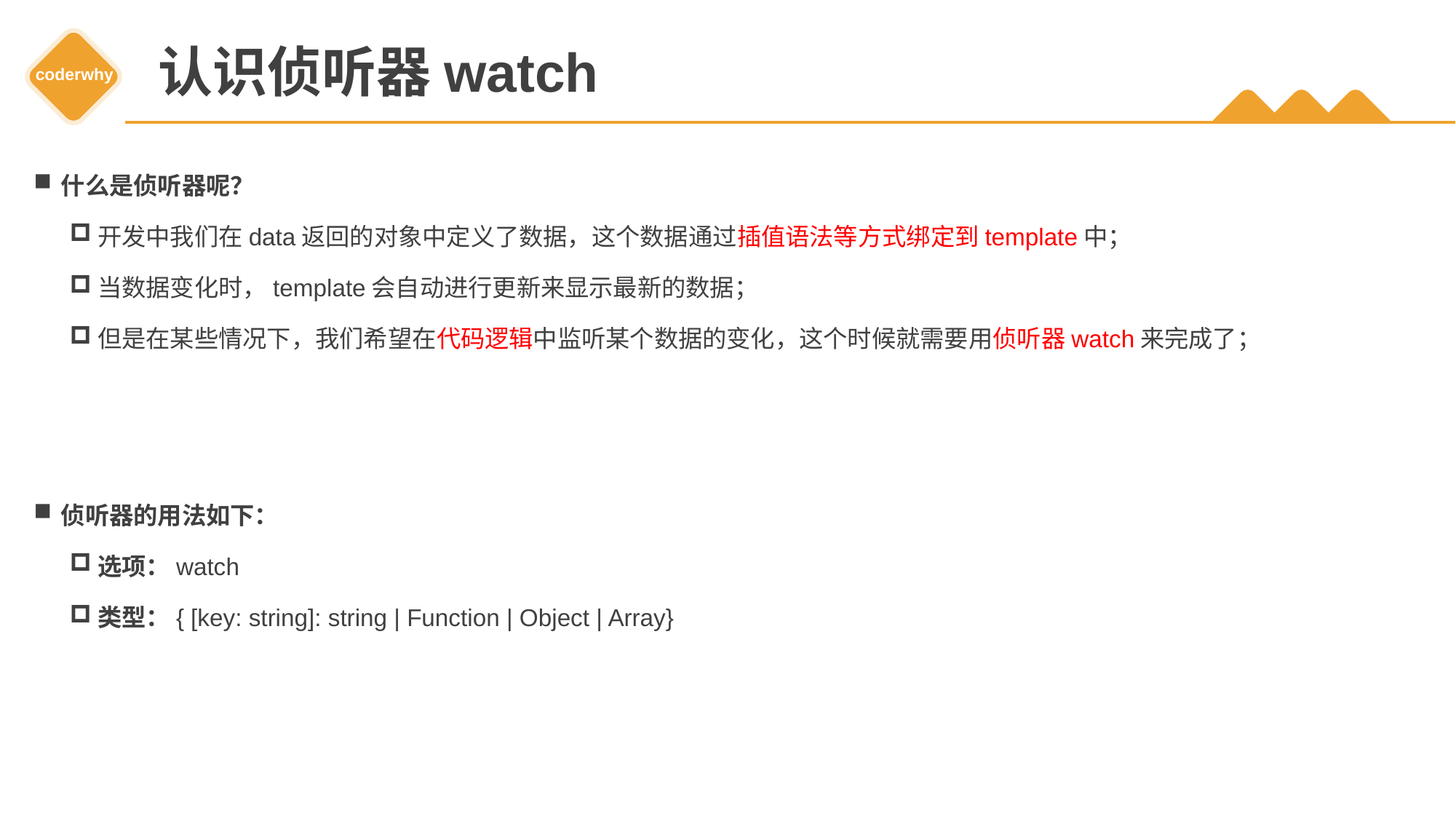

# 认识侦听器watch
什么是侦听器呢？
开发中我们在data返回的对象中定义了数据，这个数据通过插值语法等方式绑定到template中；
当数据变化时，template会自动进行更新来显示最新的数据；
但是在某些情况下，我们希望在代码逻辑中监听某个数据的变化，这个时候就需要用侦听器watch来完成了；

侦听器的用法如下：
选项：watch
类型：{ [key: string]: string | Function | Object | Array}